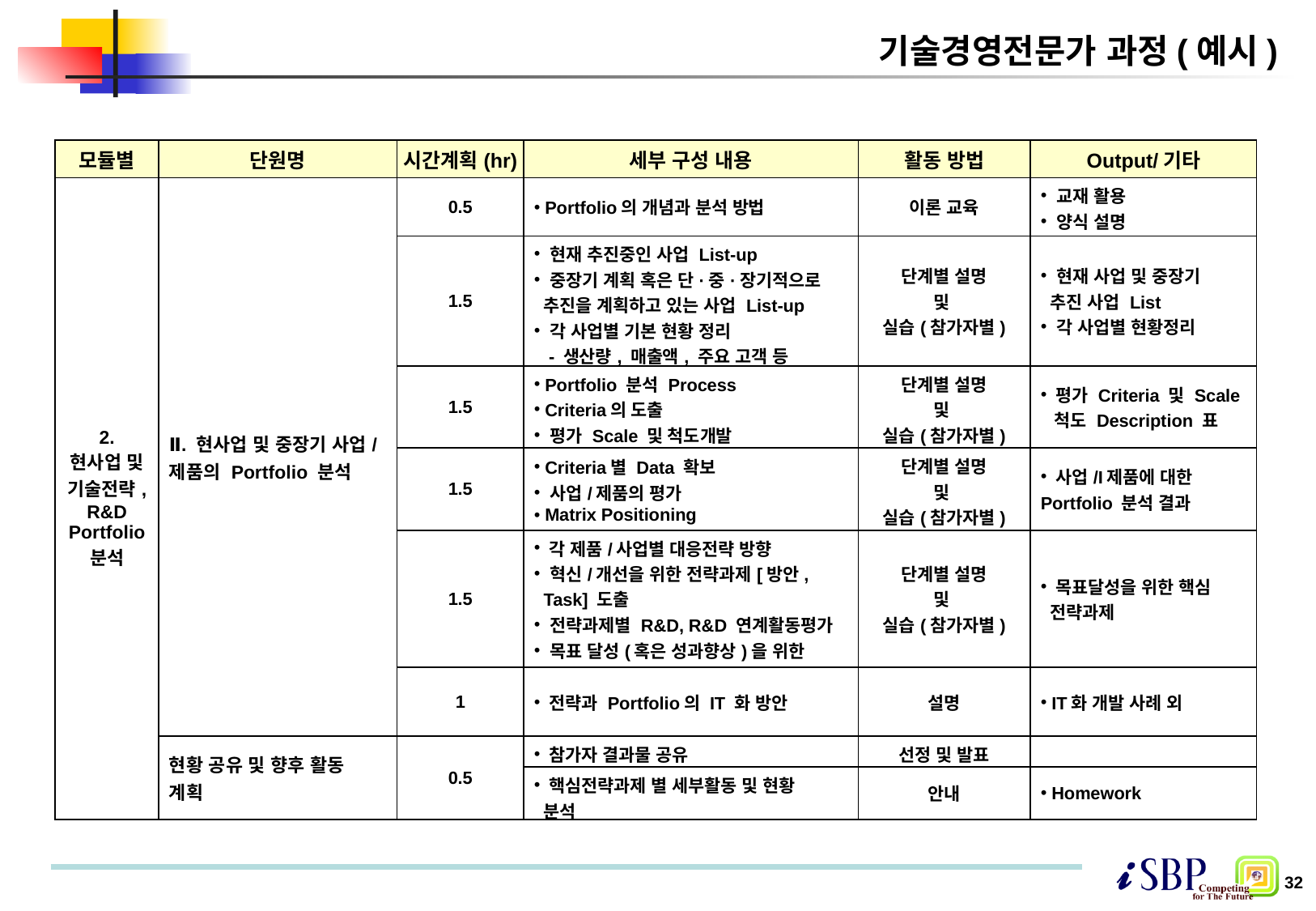

# 기술경영전문가 과정(예시)
| 모듈별 | 단원명 | 시간계획(hr) | 세부 구성 내용 | 활동 방법 | Output/기타 |
| --- | --- | --- | --- | --- | --- |
| 2. 현사업 및 기술전략, R&D Portfolio 분석 | Ⅱ. 현사업 및 중장기 사업/ 제품의 Portfolio 분석 | 0.5 | Portfolio의 개념과 분석 방법 | 이론 교육 | 교재 활용 양식 설명 |
|  |  | 1.5 | 현재 추진중인 사업 List-up 중장기 계획 혹은 단·중·장기적으로 추진을 계획하고 있는 사업 List-up 각 사업별 기본 현황 정리 - 생산량, 매출액, 주요 고객 등 | 단계별 설명 및 실습(참가자별) | 현재 사업 및 중장기 추진 사업 List 각 사업별 현황정리 |
|  |  | 1.5 | Portfolio 분석 Process Criteria의 도출 평가 Scale 및 척도개발 | 단계별 설명 및 실습(참가자별) | 평가 Criteria 및 Scale 척도 Description 표 |
|  |  | 1.5 | Criteria별 Data 확보 사업/제품의 평가 Matrix Positioning | 단계별 설명 및 실습(참가자별) | 사업/I제품에 대한 Portfolio 분석 결과 |
|  |  | 1.5 | 각 제품/사업별 대응전략 방향 혁신/개선을 위한 전략과제[방안, Task] 도출 전략과제별 R&D, R&D 연계활동평가 목표 달성(혹은 성과향상)을 위한 핵심 전략과제(Core Task) 도출 | 단계별 설명 및 실습(참가자별) | 목표달성을 위한 핵심 전략과제 |
|  |  | 1 | 전략과 Portfolio의 IT 화 방안 | 설명 | IT화 개발 사례 외 |
|  | 현황 공유 및 향후 활동 계획 | 0.5 | 참가자 결과물 공유 | 선정 및 발표 |  |
|  |  |  | 핵심전략과제 별 세부활동 및 현황 분석 | 안내 | Homework |
32